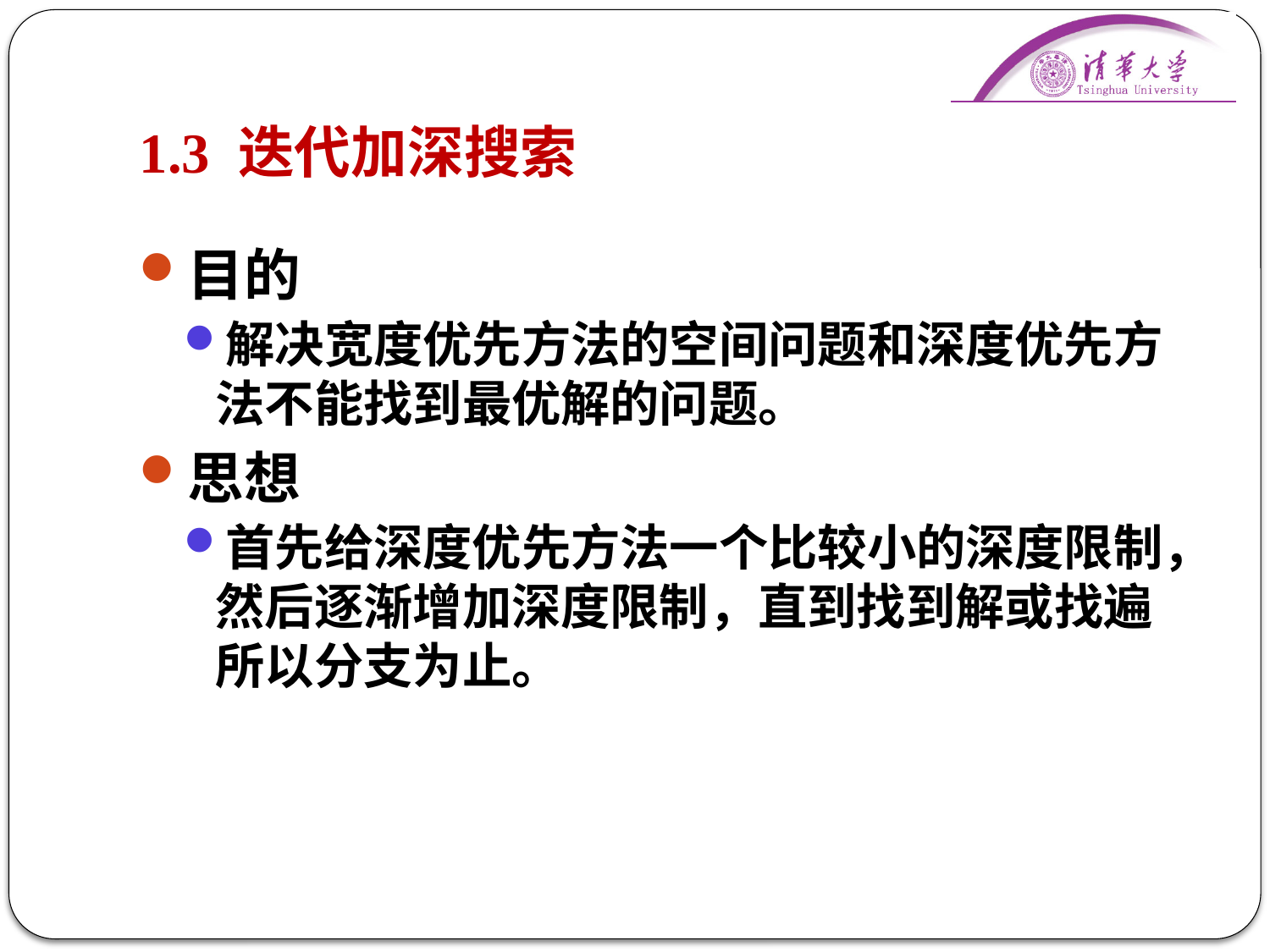

# 1.3 迭代加深搜索
目的
解决宽度优先方法的空间问题和深度优先方法不能找到最优解的问题。
思想
首先给深度优先方法一个比较小的深度限制，然后逐渐增加深度限制，直到找到解或找遍所以分支为止。
32